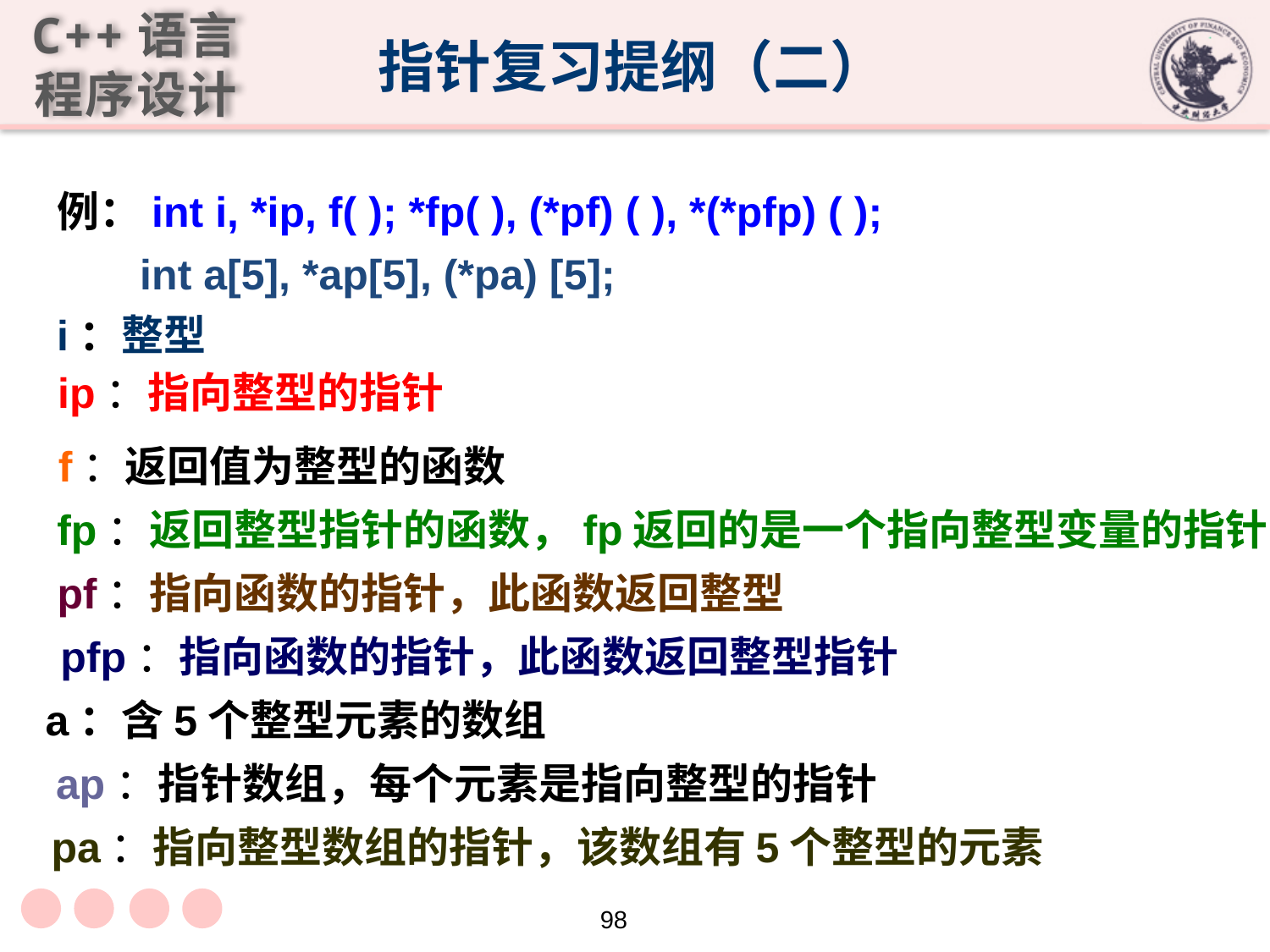

指针复习提纲（二）
例：int i, *ip, f( ); *fp( ), (*pf) ( ), *(*pfp) ( );
       int a[5], *ap[5], (*pa) [5];
i：整型
ip：指向整型的指针
f：返回值为整型的函数
fp：返回整型指针的函数，fp返回的是一个指向整型变量的指针
pf：指向函数的指针，此函数返回整型
pfp：指向函数的指针，此函数返回整型指针
a：含5个整型元素的数组
ap：指针数组，每个元素是指向整型的指针
pa：指向整型数组的指针，该数组有5个整型的元素
98